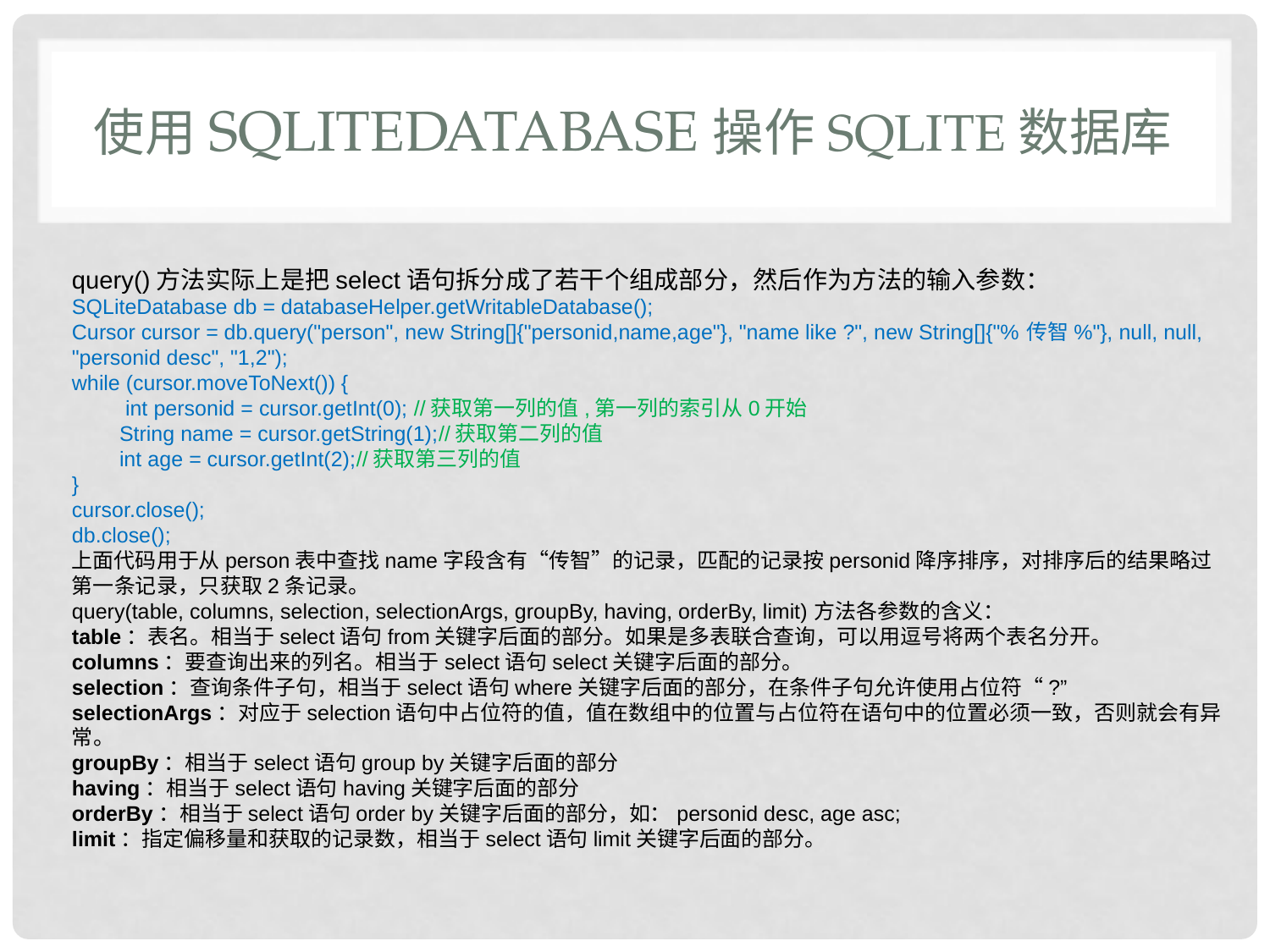

# 使用SQLiteDatabase操作SQLite数据库
query()方法实际上是把select语句拆分成了若干个组成部分，然后作为方法的输入参数：
SQLiteDatabase db = databaseHelper.getWritableDatabase();
Cursor cursor = db.query("person", new String[]{"personid,name,age"}, "name like ?", new String[]{"%传智%"}, null, null, "personid desc", "1,2");
while (cursor.moveToNext()) {
         int personid = cursor.getInt(0); //获取第一列的值,第一列的索引从0开始
        String name = cursor.getString(1);//获取第二列的值
        int age = cursor.getInt(2);//获取第三列的值
}
cursor.close();
db.close();
上面代码用于从person表中查找name字段含有“传智”的记录，匹配的记录按personid降序排序，对排序后的结果略过第一条记录，只获取2条记录。
query(table, columns, selection, selectionArgs, groupBy, having, orderBy, limit)方法各参数的含义：
table：表名。相当于select语句from关键字后面的部分。如果是多表联合查询，可以用逗号将两个表名分开。
columns：要查询出来的列名。相当于select语句select关键字后面的部分。
selection：查询条件子句，相当于select语句where关键字后面的部分，在条件子句允许使用占位符“?”
selectionArgs：对应于selection语句中占位符的值，值在数组中的位置与占位符在语句中的位置必须一致，否则就会有异常。
groupBy：相当于select语句group by关键字后面的部分
having：相当于select语句having关键字后面的部分
orderBy：相当于select语句order by关键字后面的部分，如：personid desc, age asc;
limit：指定偏移量和获取的记录数，相当于select语句limit关键字后面的部分。